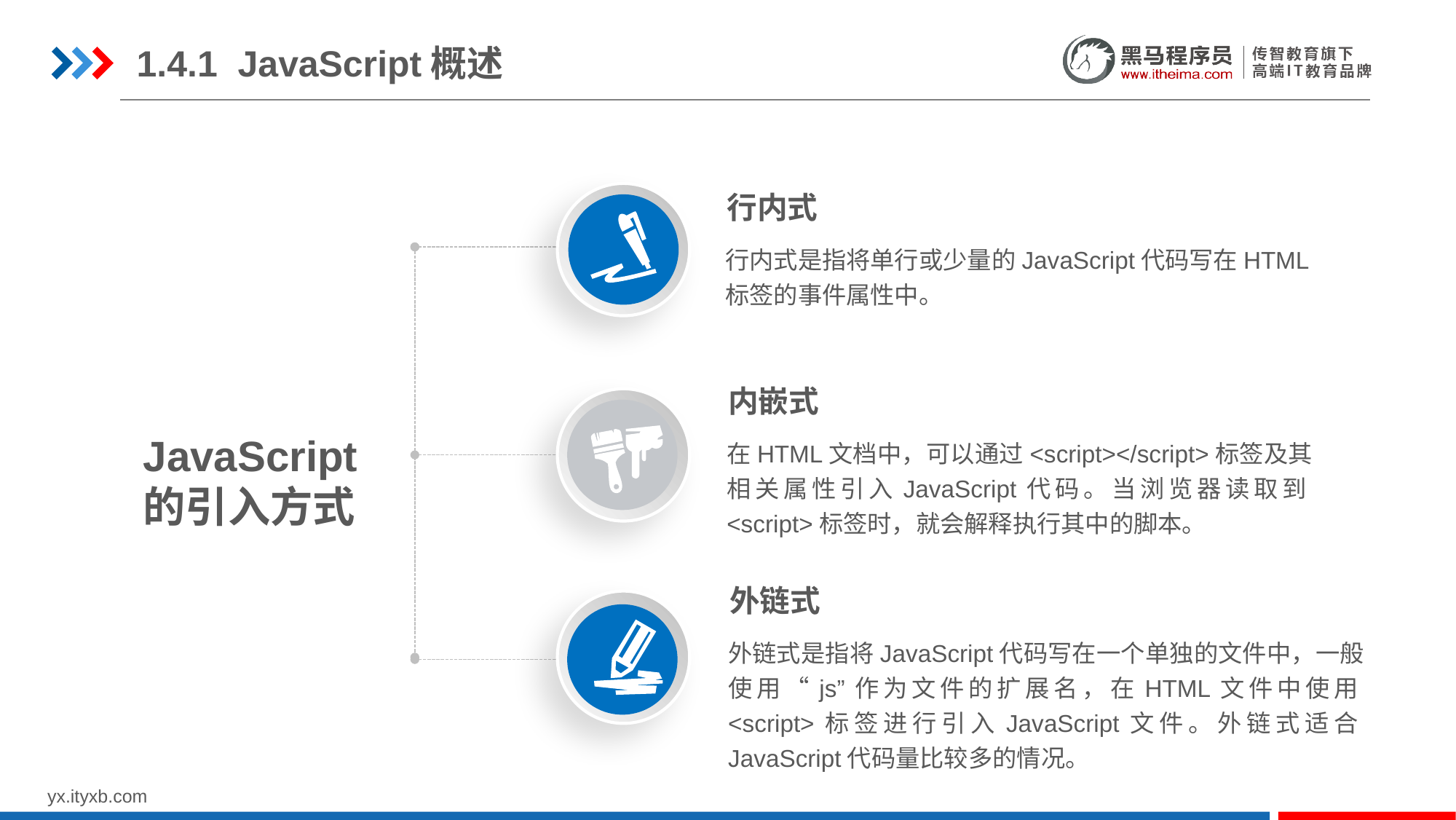

1.4.1  JavaScript概述

行内式

行内式是指将单行或少量的JavaScript代码写在HTML标签的事件属性中。
内嵌式

JavaScript的引入方式
在HTML文档中，可以通过<script></script>标签及其相关属性引入JavaScript代码。当浏览器读取到<script>标签时，就会解释执行其中的脚本。
外链式

外链式是指将JavaScript代码写在一个单独的文件中，一般使用“js”作为文件的扩展名，在HTML文件中使用<script>标签进行引入JavaScript文件。外链式适合JavaScript代码量比较多的情况。